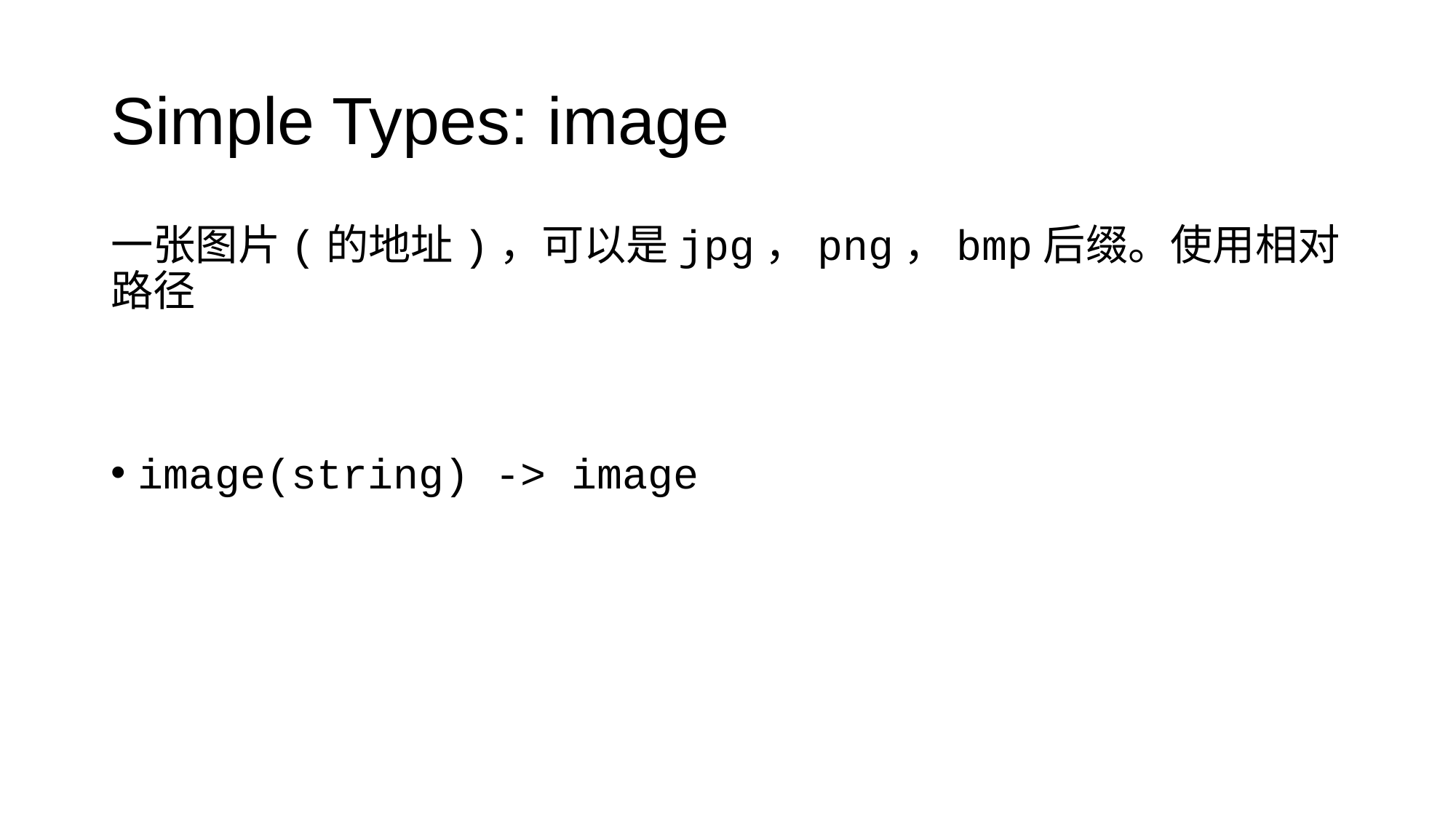

# Simple Types: image
一张图片(的地址)，可以是jpg，png，bmp后缀。使用相对路径

image(string) -> image